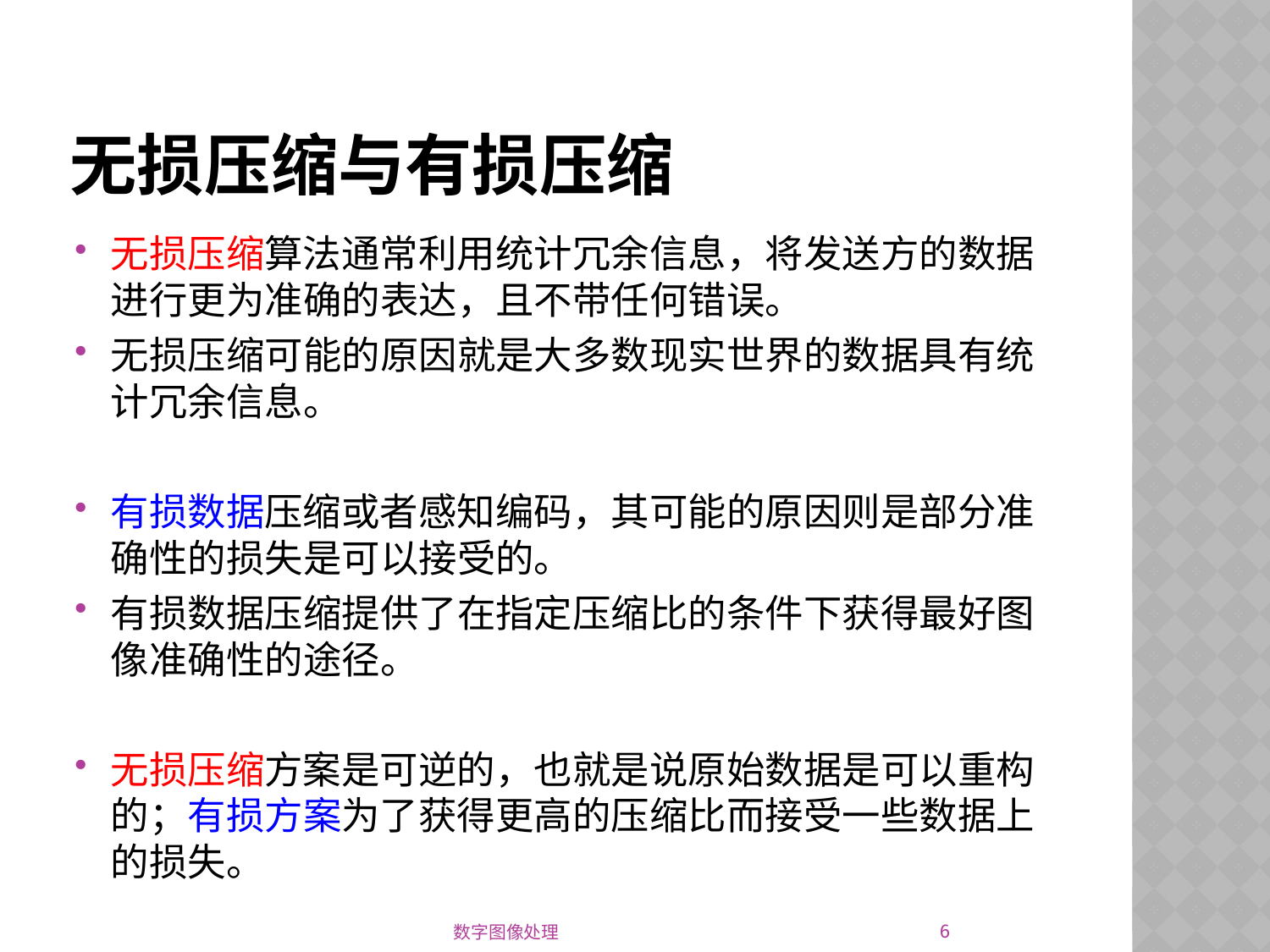

# 无损压缩与有损压缩
无损压缩算法通常利用统计冗余信息，将发送方的数据进行更为准确的表达，且不带任何错误。
无损压缩可能的原因就是大多数现实世界的数据具有统计冗余信息。

有损数据压缩或者感知编码，其可能的原因则是部分准确性的损失是可以接受的。
有损数据压缩提供了在指定压缩比的条件下获得最好图像准确性的途径。

无损压缩方案是可逆的，也就是说原始数据是可以重构的；有损方案为了获得更高的压缩比而接受一些数据上的损失。
6
数字图像处理